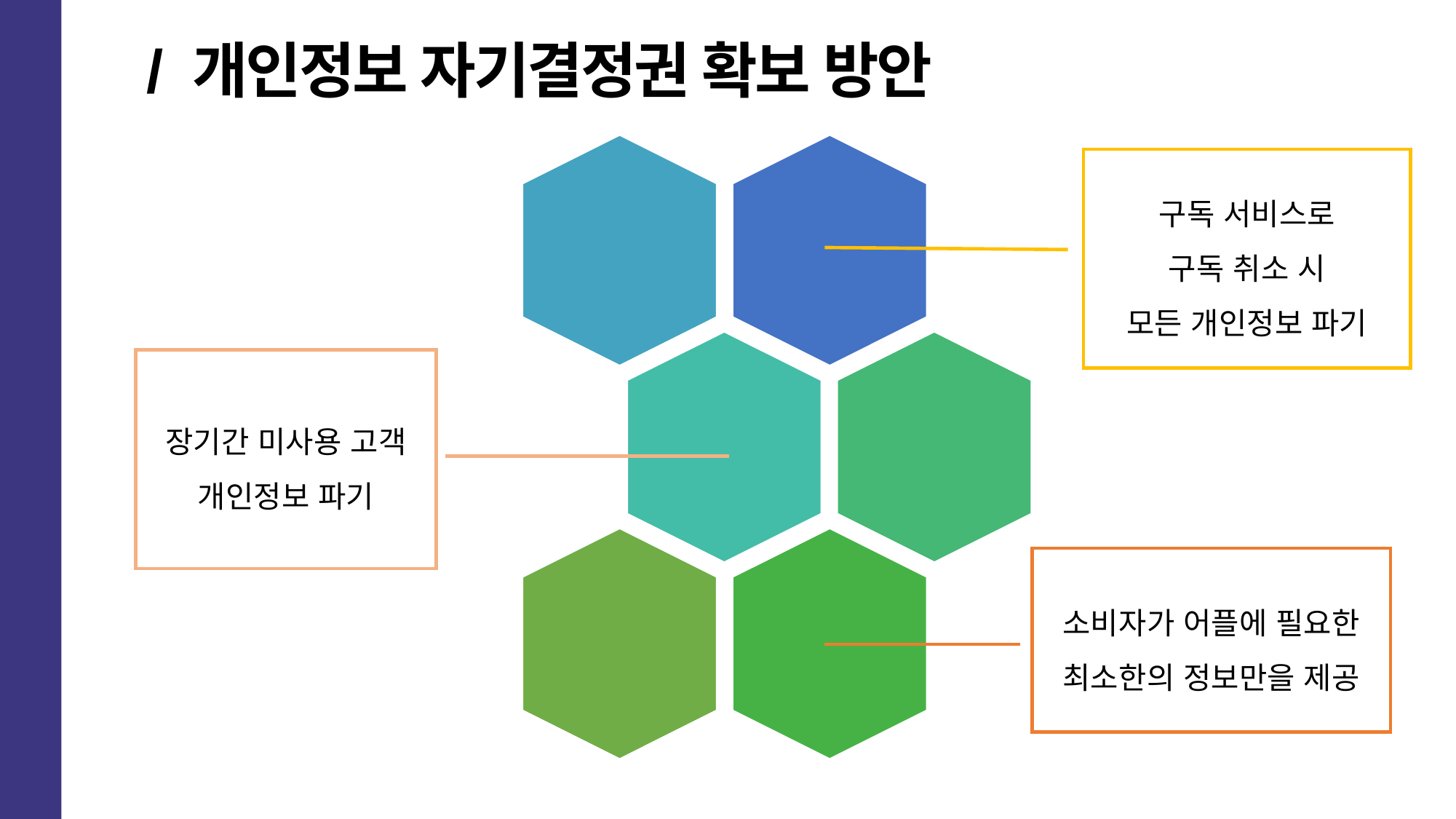

/ 개인정보 자기결정권 확보 방안

구독 서비스로
구독 취소 시
모든 개인정보 파기
장기간 미사용 고객
개인정보 파기
소비자가 어플에 필요한 최소한의 정보만을 제공